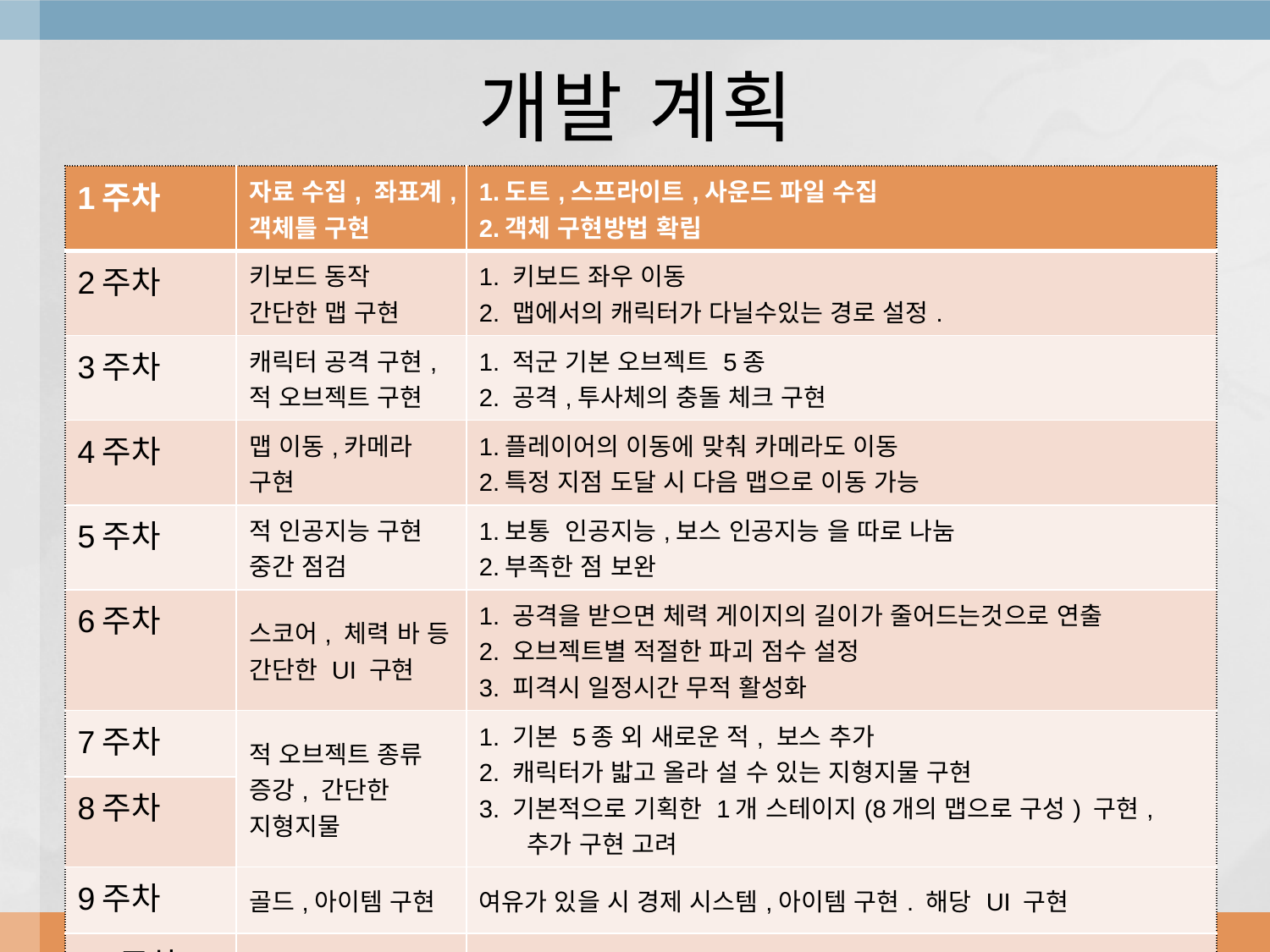

# 개발 계획
| 1주차 | 자료 수집, 좌표계,객체틀 구현 | 1.도트,스프라이트,사운드 파일 수집 2.객체 구현방법 확립 |
| --- | --- | --- |
| 2주차 | 키보드 동작 간단한 맵 구현 | 1. 키보드 좌우 이동 2. 맵에서의 캐릭터가 다닐수있는 경로 설정. |
| 3주차 | 캐릭터 공격 구현,적 오브젝트 구현 | 1. 적군 기본 오브젝트 5종 2. 공격,투사체의 충돌 체크 구현 |
| 4주차 | 맵 이동,카메라 구현 | 1.플레이어의 이동에 맞춰 카메라도 이동 2.특정 지점 도달 시 다음 맵으로 이동 가능 |
| 5주차 | 적 인공지능 구현 중간 점검 | 1.보통 인공지능,보스 인공지능 을 따로 나눔 2.부족한 점 보완 |
| 6주차 | 스코어, 체력 바 등 간단한 UI 구현 | 1. 공격을 받으면 체력 게이지의 길이가 줄어드는것으로 연출 2. 오브젝트별 적절한 파괴 점수 설정 3. 피격시 일정시간 무적 활성화 |
| 7주차 | 적 오브젝트 종류 증강, 간단한 지형지물 | 1. 기본 5종 외 새로운 적, 보스 추가 2. 캐릭터가 밟고 올라 설 수 있는 지형지물 구현 3. 기본적으로 기획한 1개 스테이지(8개의 맵으로 구성) 구현, 추가 구현 고려 |
| 8주차 |  |  |
| 9주차 | 골드,아이템 구현 | 여유가 있을 시 경제 시스템,아이템 구현. 해당 UI 구현 |
| 10주차 | 최종 점검 | 전반적인 최종 점검과 검토 |